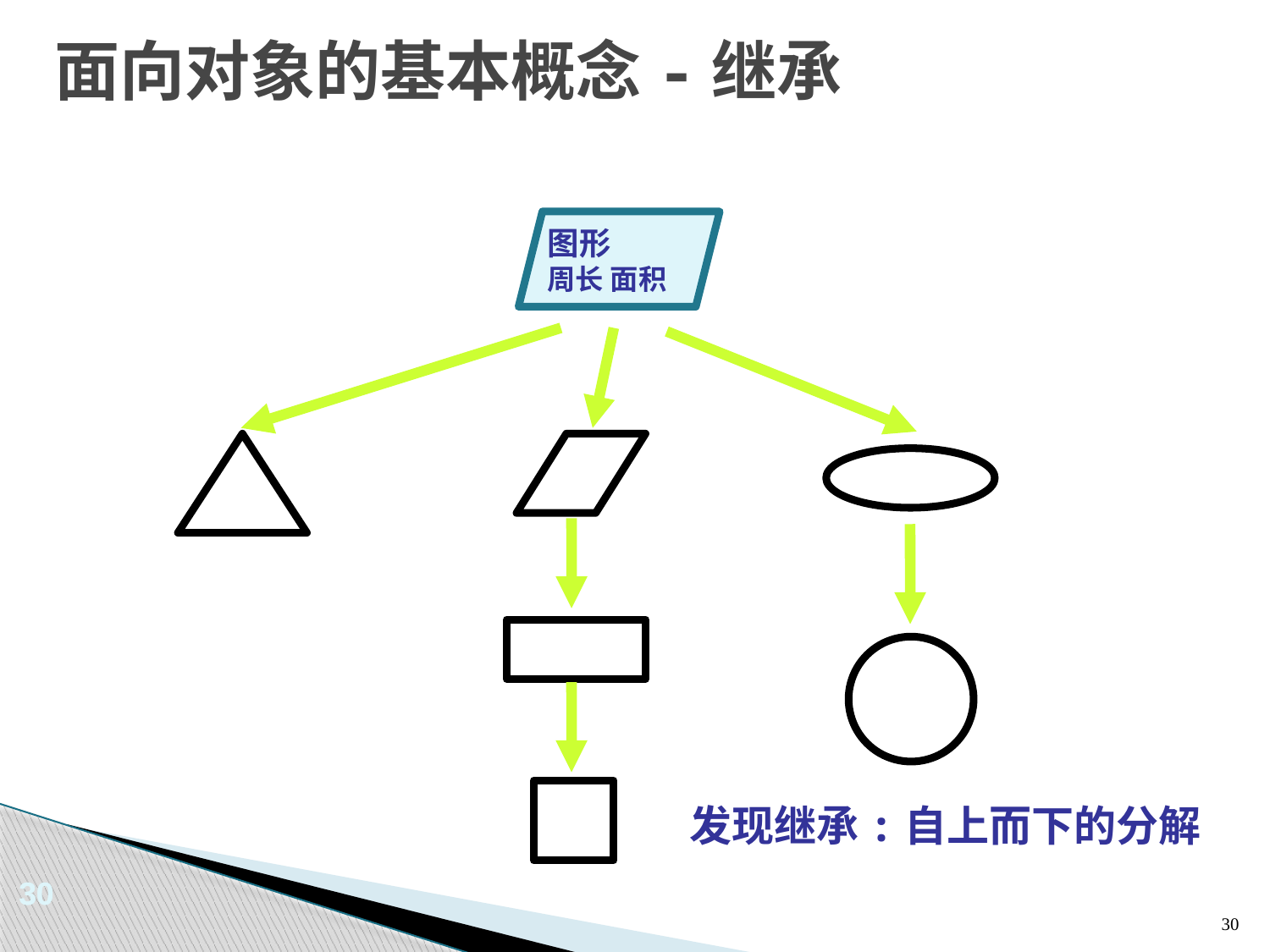

# 面向对象的基本概念-继承
图形
周长 面积

发现继承:自上而下的分解
30